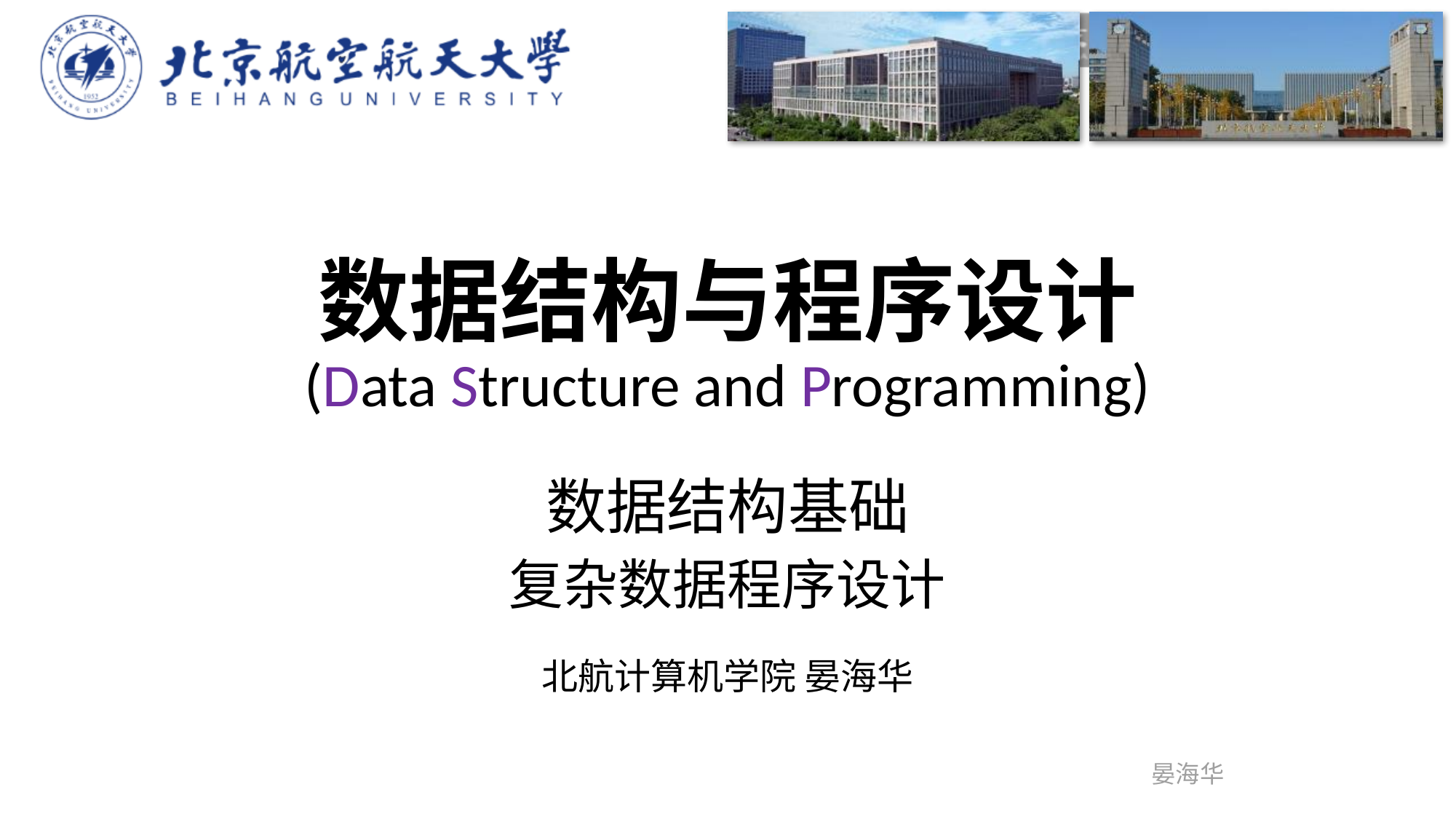

# 数据结构与程序设计 (Data Structure and Programming)
数据结构基础
复杂数据程序设计
北航计算机学院 晏海华